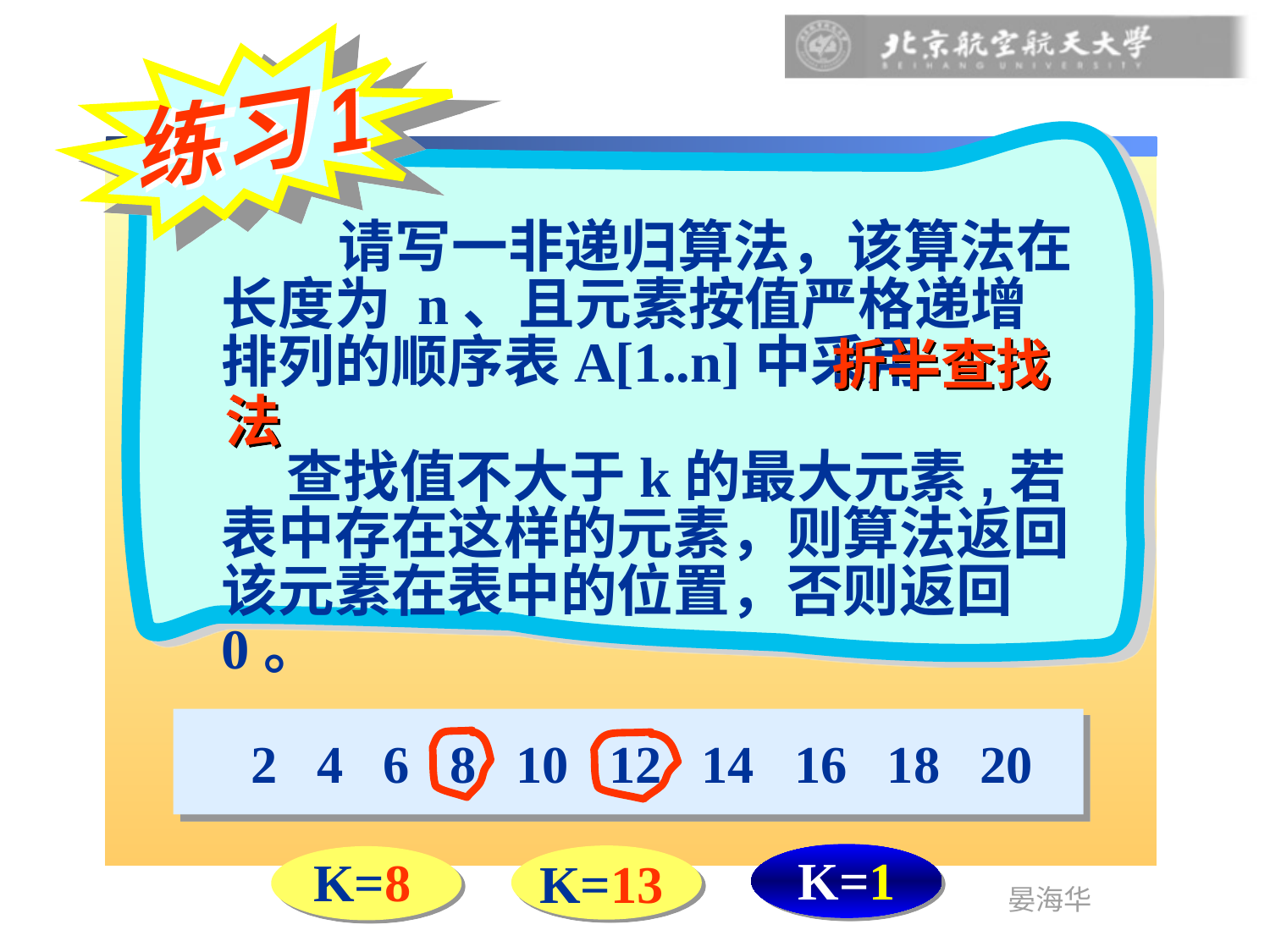

练习1

        请写一非递归算法，该算法在长度为 n、且元素按值严格递增排列的顺序表A[1..n]中采用
    查找值不大于k的最大元素,若表中存在这样的元素，则算法返回该元素在表中的位置，否则返回0。
折半查找
法

2   4   6   8   10   12   14   16   18   20

K=1

K=8

K=13